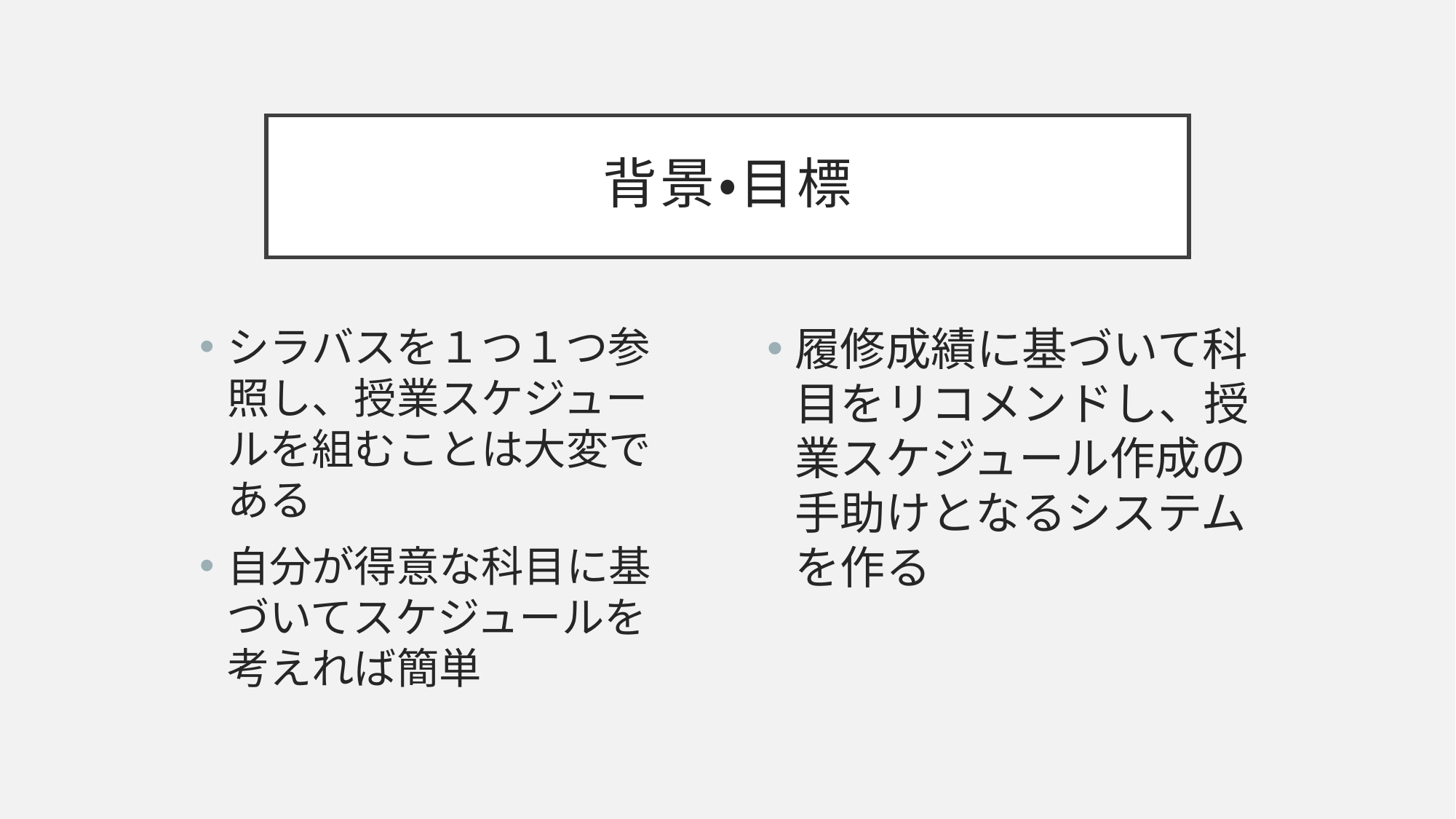

# 背景・目標
シラバスを１つ１つ参照し、授業スケジュールを組むことは大変である
自分が得意な科目に基づいてスケジュールを考えれば簡単

履修成績に基づいて科目をリコメンドし、授業スケジュール作成の手助けとなるシステムを作る